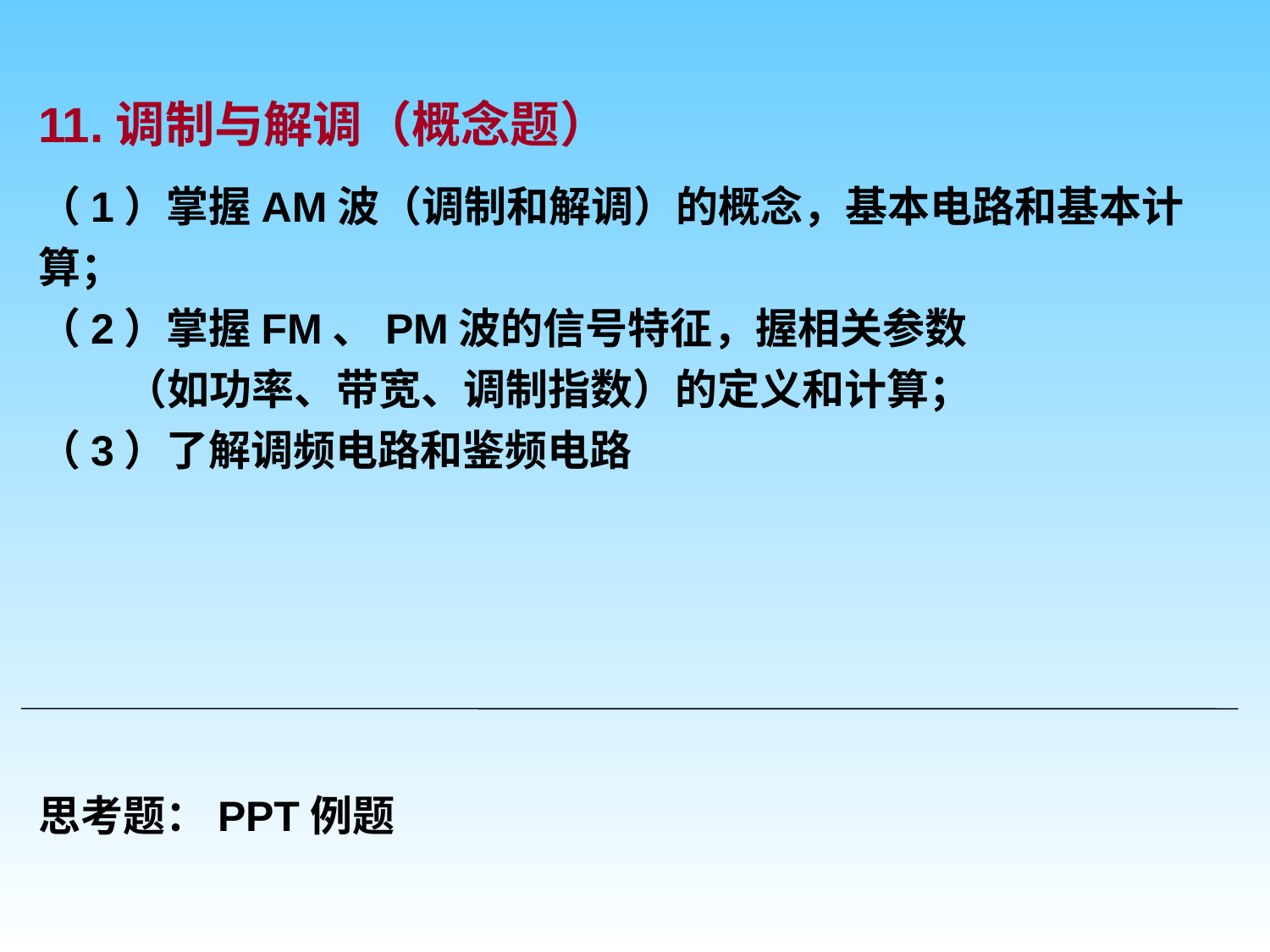

11.调制与解调（概念题）
（1）掌握AM波（调制和解调）的概念，基本电路和基本计算；
（2）掌握FM、PM波的信号特征，握相关参数
        （如功率、带宽、调制指数）的定义和计算；
（3）了解调频电路和鉴频电路

思考题：PPT例题